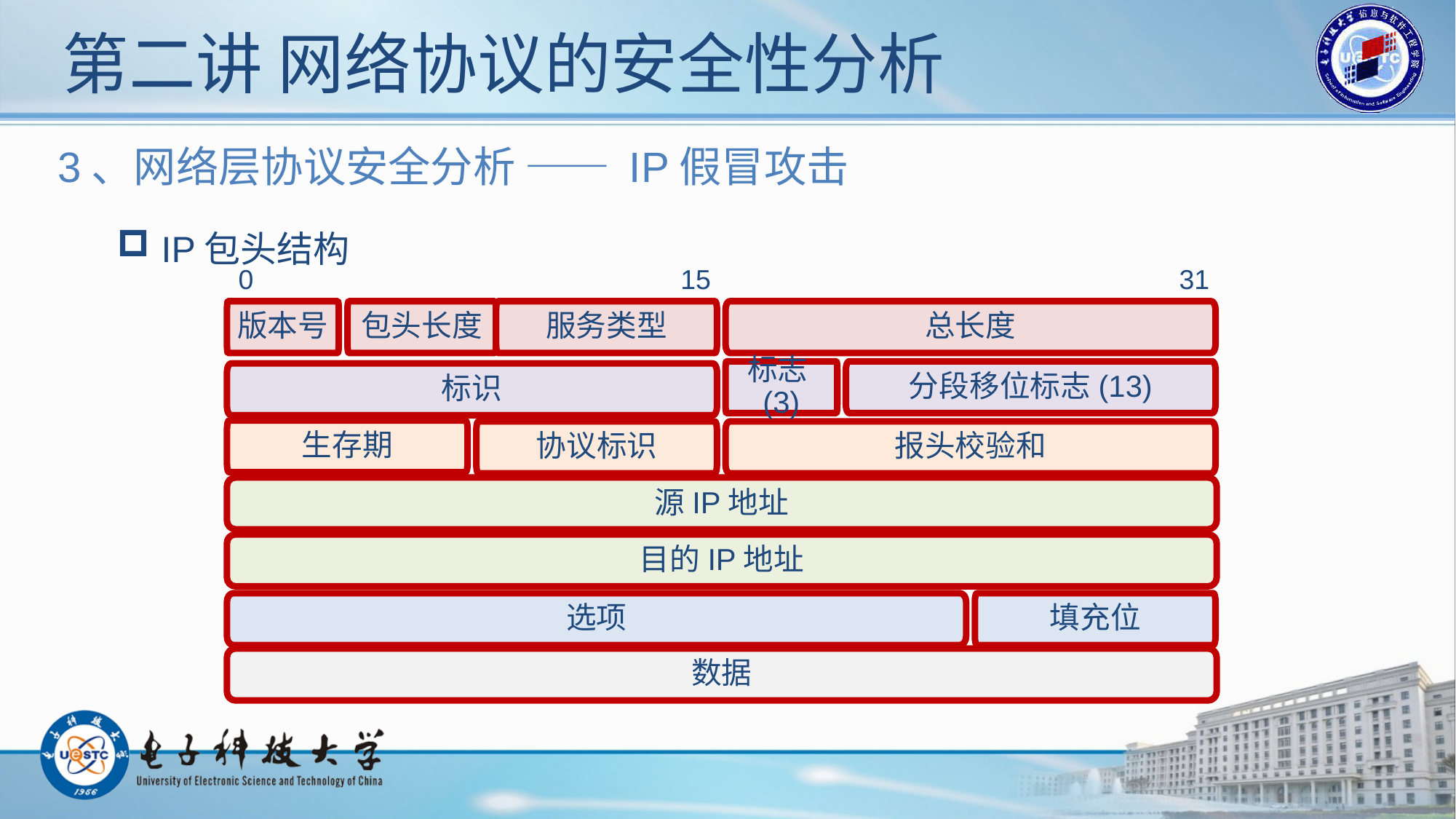

# 第二讲 网络协议的安全性分析
3、网络层协议安全分析 —— IP假冒攻击
 IP包头结构
0
15
31
版本号
包头长度
服务类型
总长度
标志(3)
分段移位标志(13)
标识
生存期
协议标识
报头校验和
源IP地址
目的IP地址
选项
填充位
数据